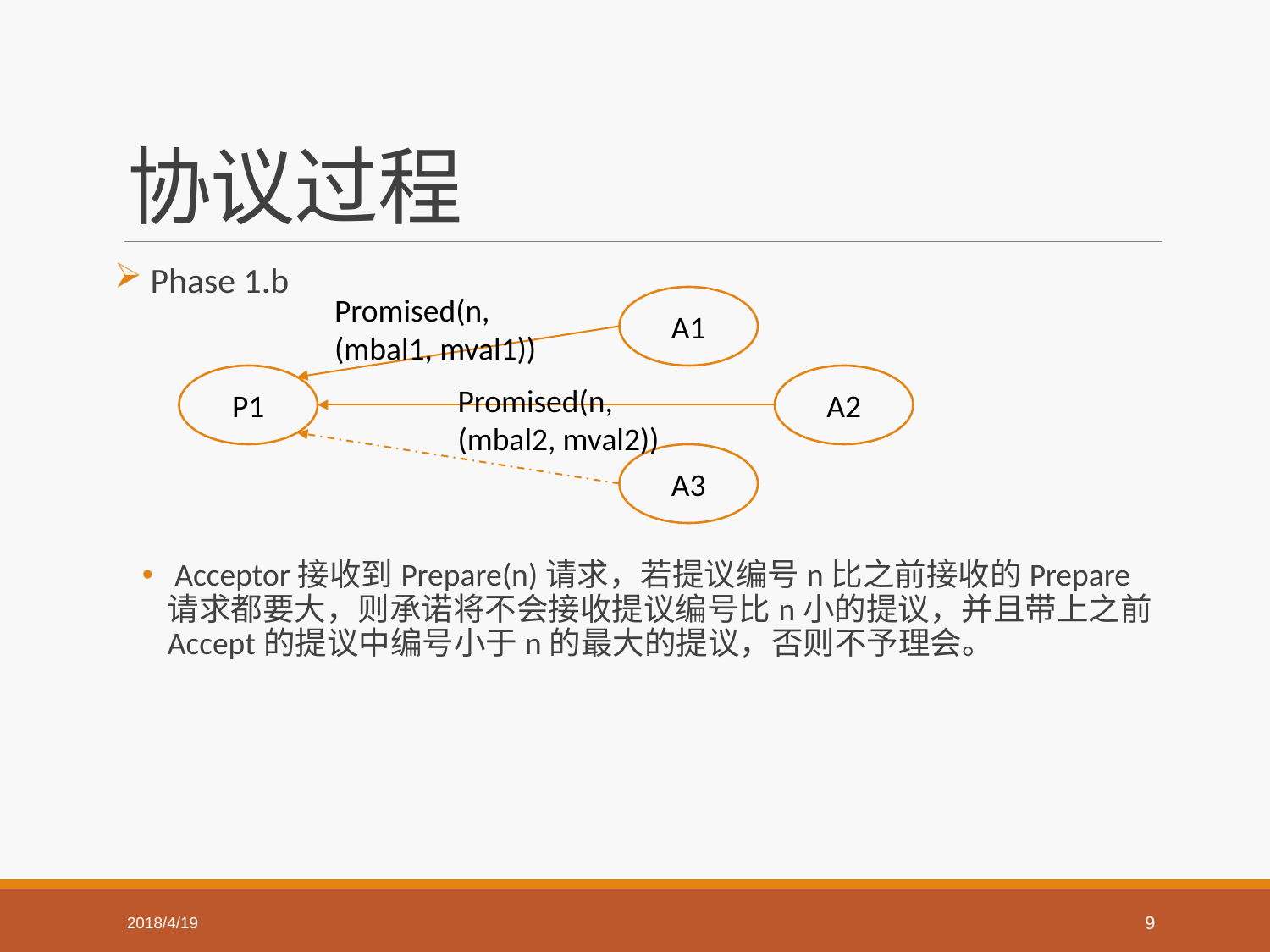

# 协议过程
 Phase 1.b

 Acceptor接收到Prepare(n)请求，若提议编号n比之前接收的Prepare请求都要大，则承诺将不会接收提议编号比n小的提议，并且带上之前Accept的提议中编号小于n的最大的提议，否则不予理会。
Promised(n,
(mbal1, mval1))
A1
P1
A2
Promised(n,
(mbal2, mval2))
A3
2018/4/19
9